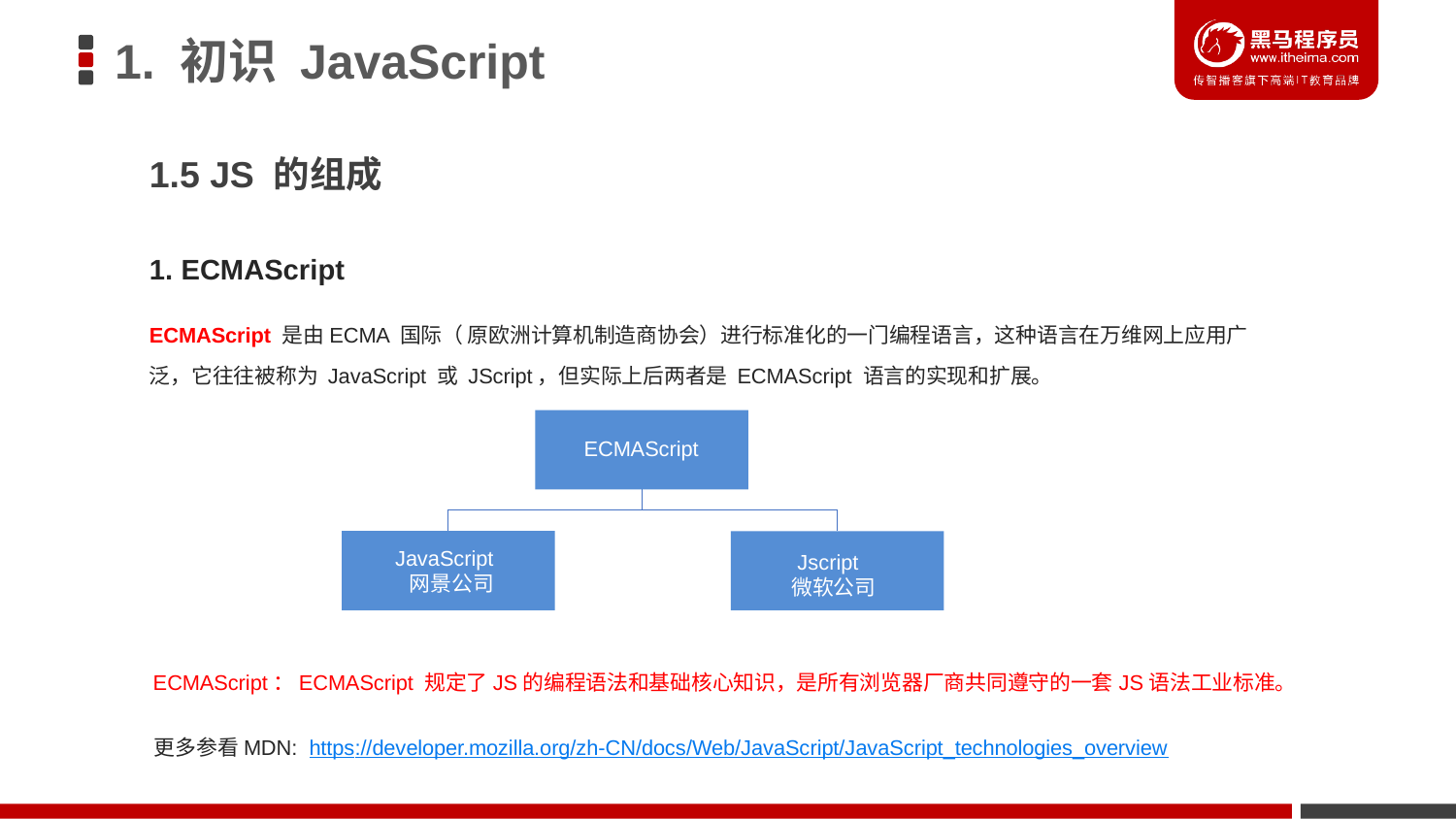

# 1. 初识 JavaScript
1.5 JS 的组成
1. ECMAScript
ECMAScript 是由ECMA 国际（ 原欧洲计算机制造商协会）进行标准化的一门编程语言，这种语言在万维网上应用广泛，它往往被称为 JavaScript 或 JScript，但实际上后两者是 ECMAScript 语言的实现和扩展。

ECMAScript

JavaScript
  网景公司

 Jscript
微软公司
ECMAScript：ECMAScript 规定了JS的编程语法和基础核心知识，是所有浏览器厂商共同遵守的一套JS语法工业标准。
更多参看MDN:  https://developer.mozilla.org/zh-CN/docs/Web/JavaScript/JavaScript_technologies_overview